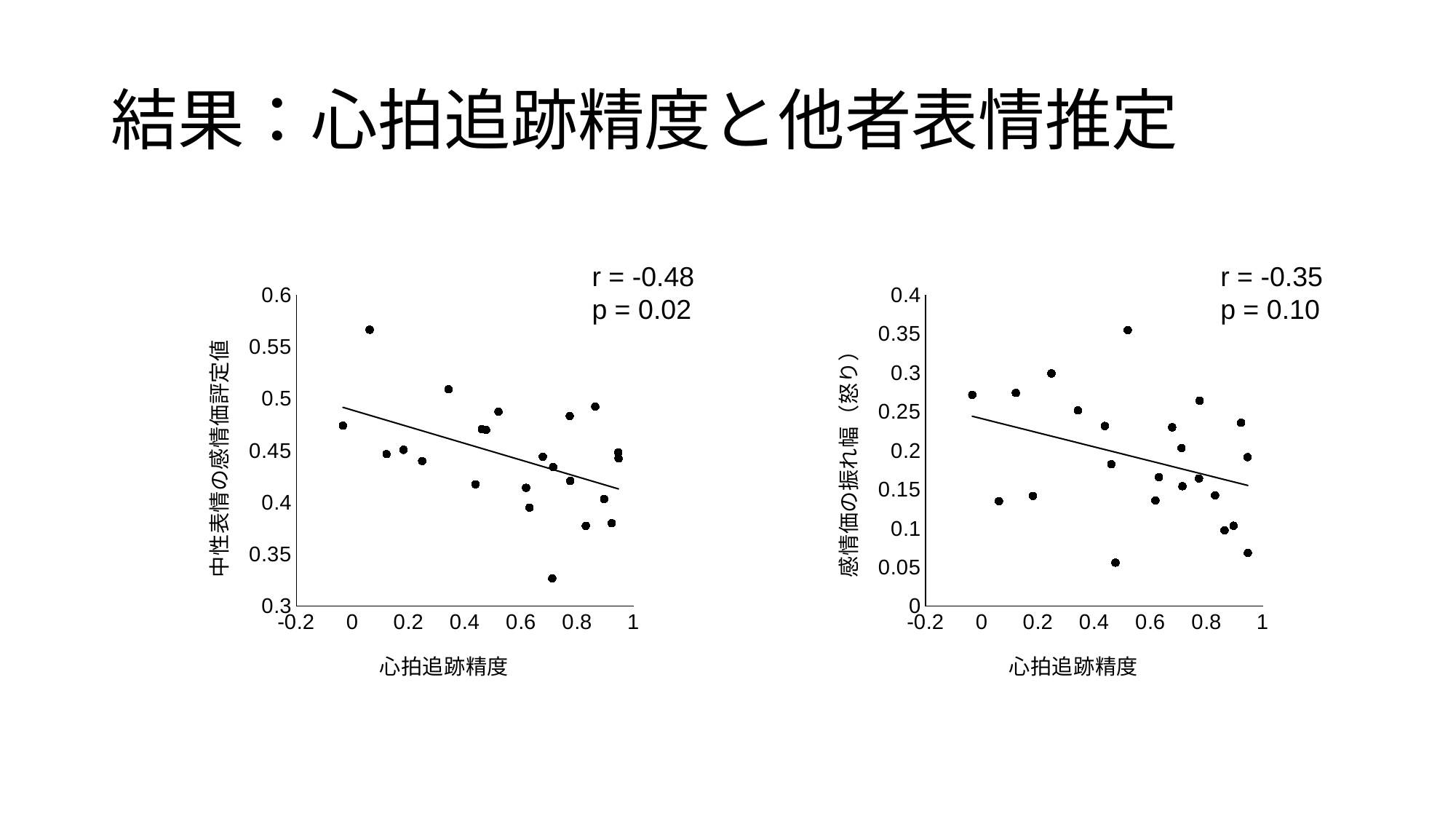

# 結果：心拍追跡精度と他者表情推定
r = -0.48
p = 0.02
r = -0.35
p = 0.10

### Chart

| Category |  |
|---|---|

### Chart

| Category |  |
|---|---|